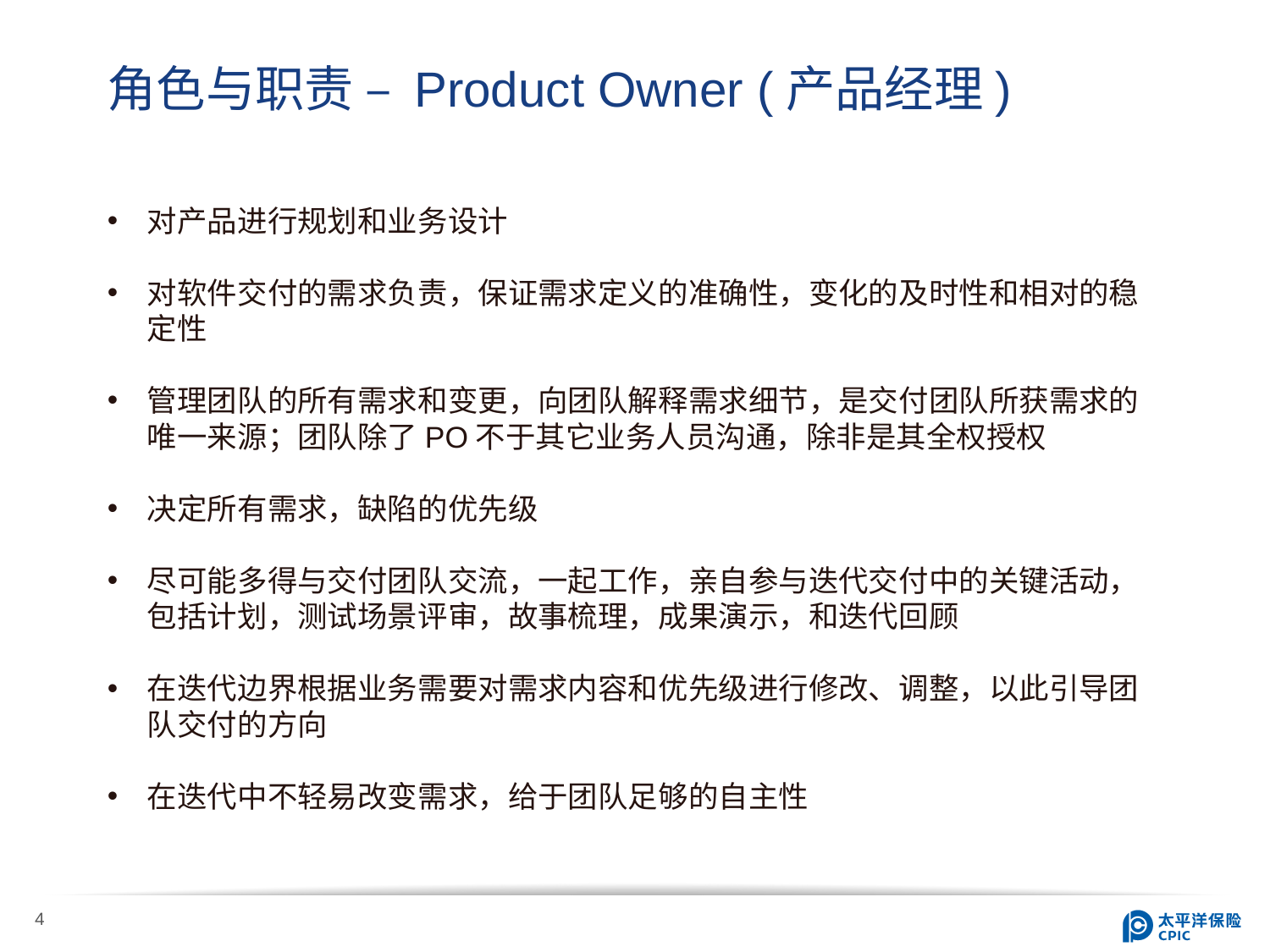

角色与职责 – Product Owner (产品经理)
对产品进行规划和业务设计

对软件交付的需求负责，保证需求定义的准确性，变化的及时性和相对的稳定性

管理团队的所有需求和变更，向团队解释需求细节，是交付团队所获需求的唯一来源；团队除了PO不于其它业务人员沟通，除非是其全权授权

决定所有需求，缺陷的优先级

尽可能多得与交付团队交流，一起工作，亲自参与迭代交付中的关键活动，包括计划，测试场景评审，故事梳理，成果演示，和迭代回顾

在迭代边界根据业务需要对需求内容和优先级进行修改、调整，以此引导团队交付的方向

在迭代中不轻易改变需求，给于团队足够的自主性